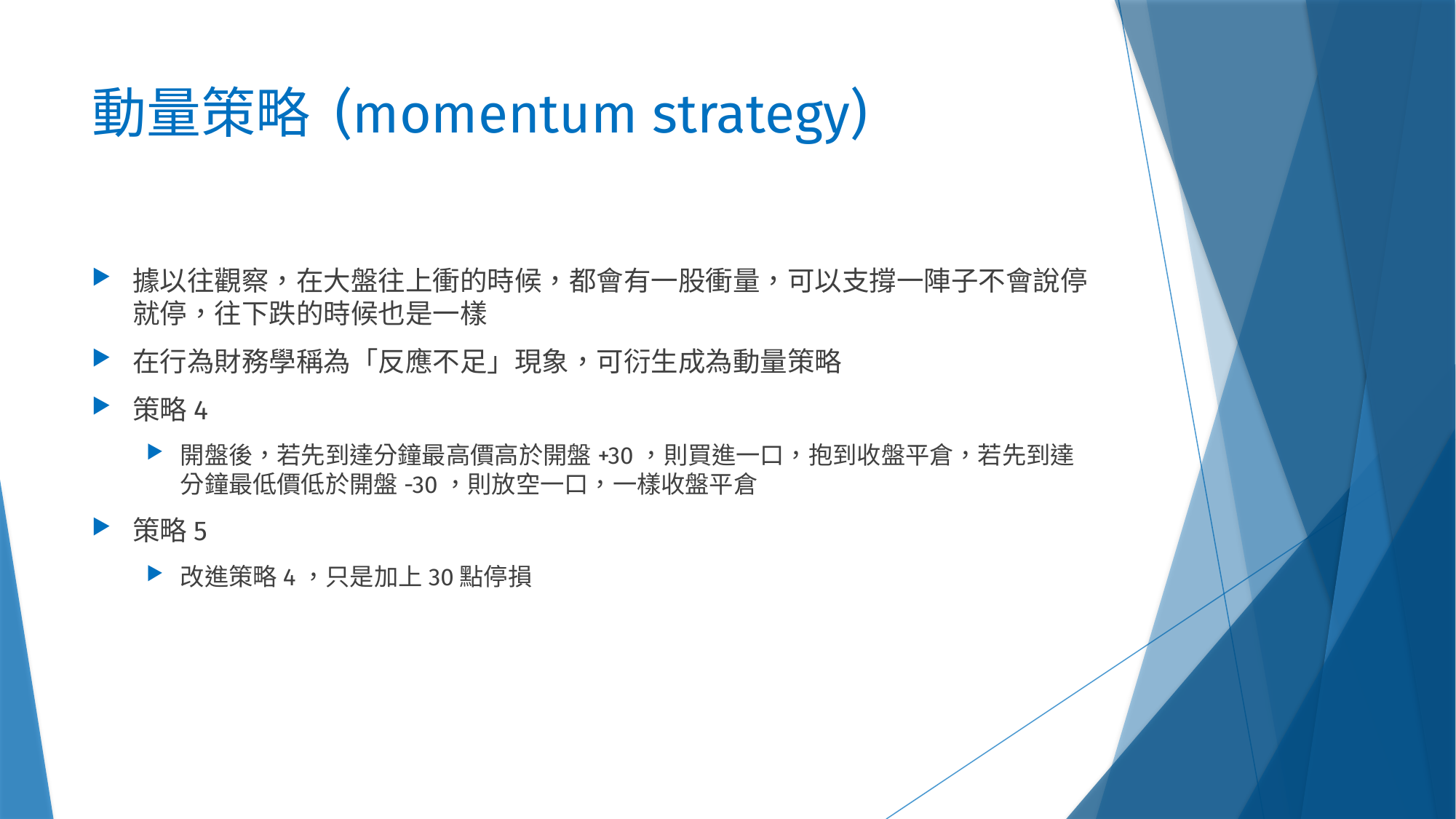

# 動量策略 (momentum strategy)
據以往觀察，在大盤往上衝的時候，都會有一股衝量，可以支撐一陣子不會說停就停，往下跌的時候也是一樣
在行為財務學稱為「反應不足」現象，可衍生成為動量策略
策略4
開盤後，若先到達分鐘最高價高於開盤+30，則買進一口，抱到收盤平倉，若先到達分鐘最低價低於開盤-30，則放空一口，一樣收盤平倉
策略5
改進策略4，只是加上30點停損